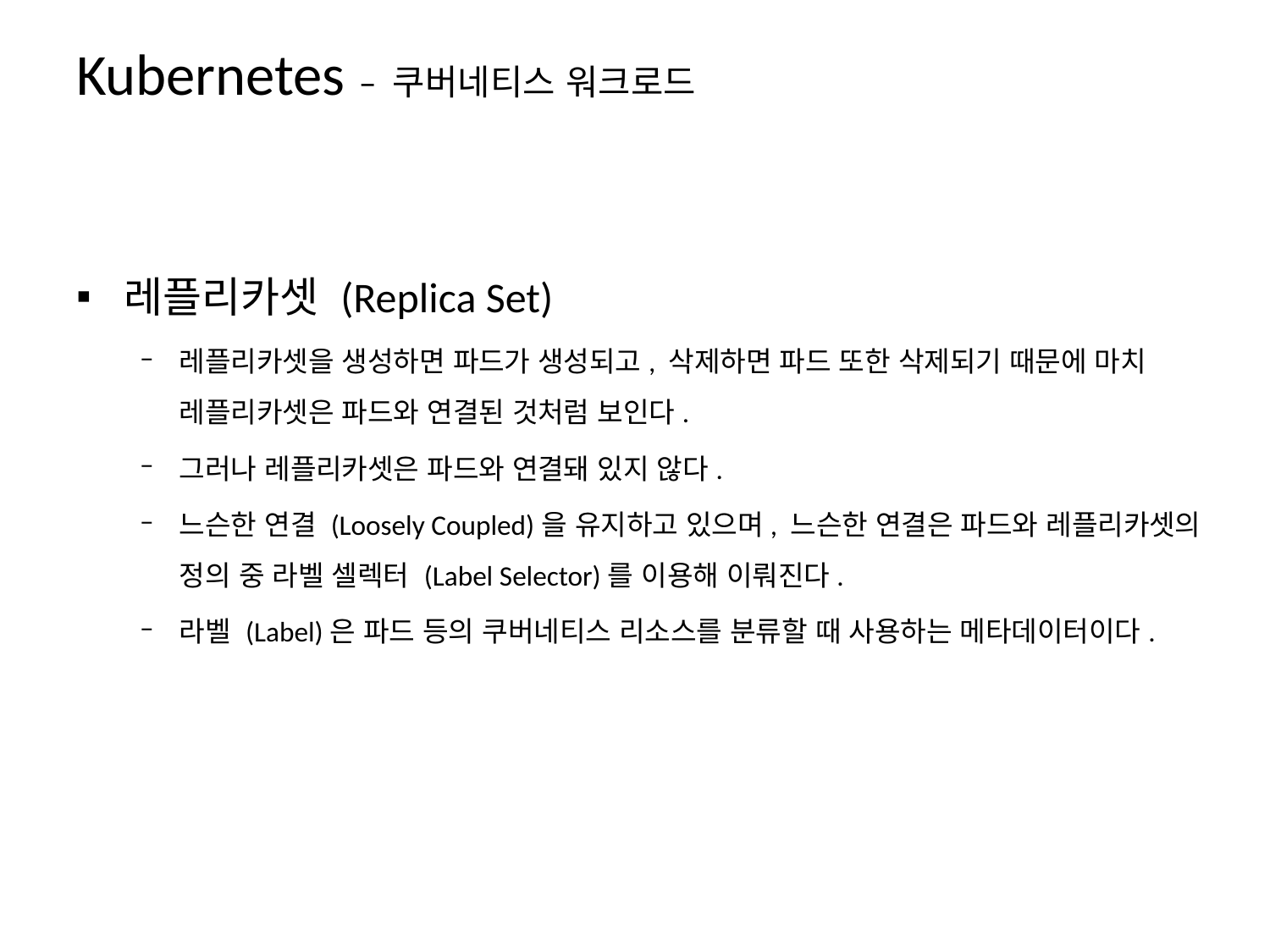

# Kubernetes – 쿠버네티스 워크로드
레플리카셋 (Replica Set)
레플리카셋을 생성하면 파드가 생성되고, 삭제하면 파드 또한 삭제되기 때문에 마치 레플리카셋은 파드와 연결된 것처럼 보인다.
그러나 레플리카셋은 파드와 연결돼 있지 않다.
느슨한 연결 (Loosely Coupled)을 유지하고 있으며, 느슨한 연결은 파드와 레플리카셋의 정의 중 라벨 셀렉터 (Label Selector)를 이용해 이뤄진다.
라벨 (Label)은 파드 등의 쿠버네티스 리소스를 분류할 때 사용하는 메타데이터이다.